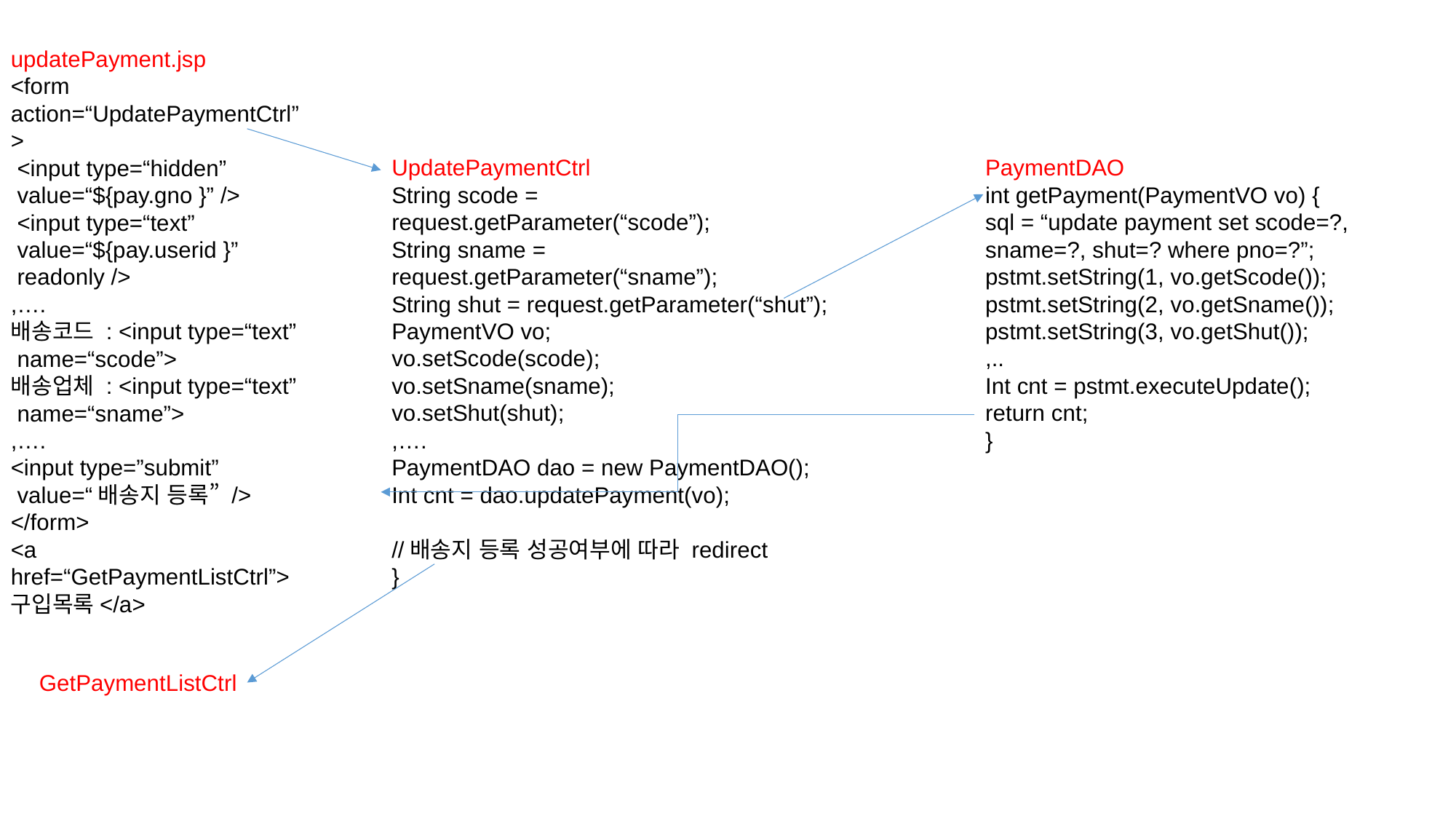

updatePayment.jsp
<form action=“UpdatePaymentCtrl”>
 <input type=“hidden”
 value=“${pay.gno }” />
 <input type=“text”
 value=“${pay.userid }”
 readonly />
,….
배송코드 : <input type=“text”
 name=“scode”>
배송업체 : <input type=“text”
 name=“sname”>
,….
<input type=”submit”
 value=“배송지 등록” />
</form>
<a href=“GetPaymentListCtrl”>
구입목록</a>
UpdatePaymentCtrl
String scode = request.getParameter(“scode”);
String sname = request.getParameter(“sname”);
String shut = request.getParameter(“shut”);
PaymentVO vo;
vo.setScode(scode);
vo.setSname(sname);
vo.setShut(shut);
,….
PaymentDAO dao = new PaymentDAO();
Int cnt = dao.updatePayment(vo);

//배송지 등록 성공여부에 따라 redirect
}
PaymentDAO
int getPayment(PaymentVO vo) {
sql = “update payment set scode=?, sname=?, shut=? where pno=?”;
pstmt.setString(1, vo.getScode());
pstmt.setString(2, vo.getSname());
pstmt.setString(3, vo.getShut());
,..
Int cnt = pstmt.executeUpdate();
return cnt;
}
GetPaymentListCtrl